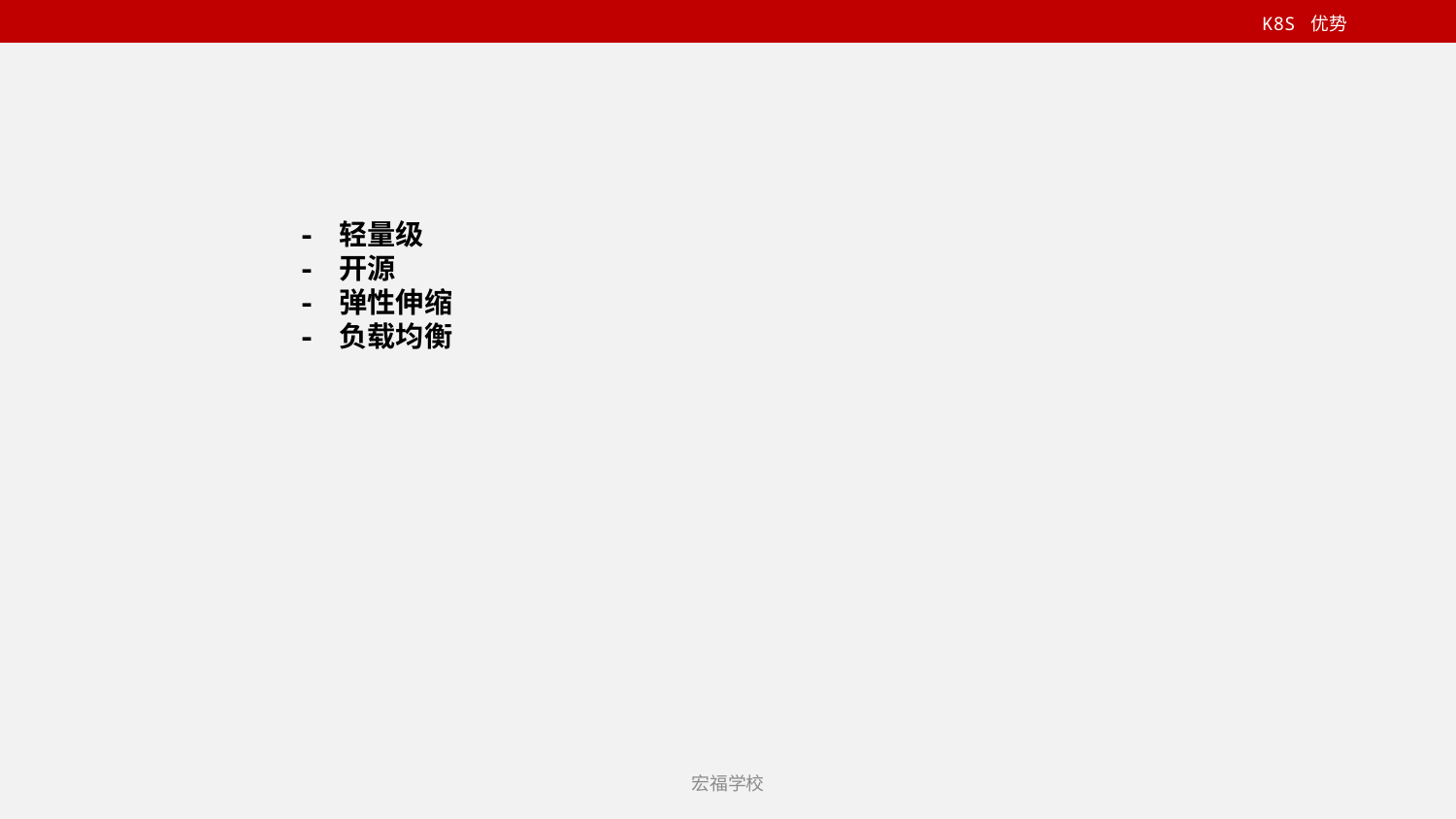

K8S 优势
　　　　- 轻量级
　　　　- 开源
　　　　- 弹性伸缩
　　　　- 负载均衡
6
宏福学校